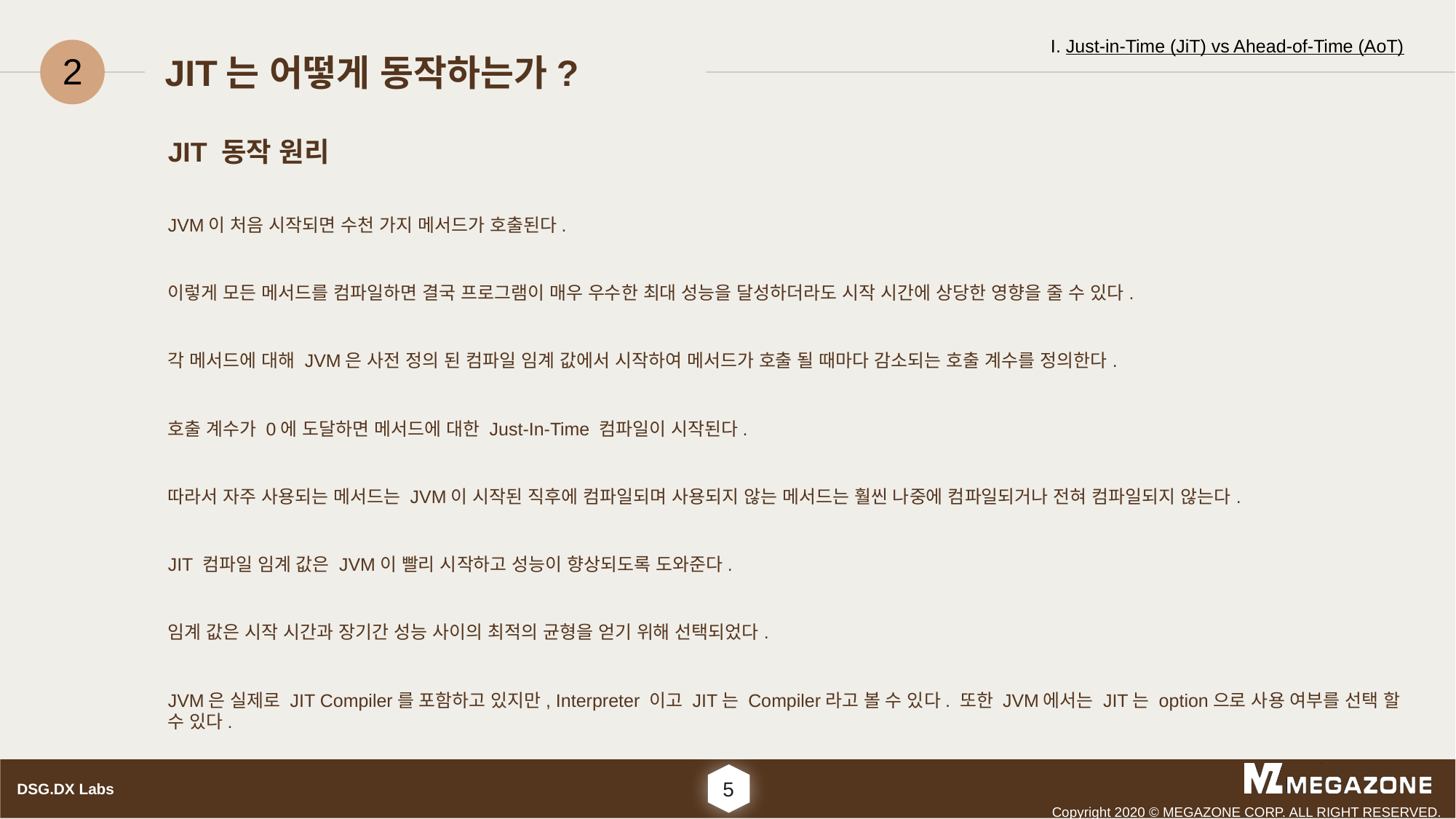

# I. Just-in-Time (JiT) vs Ahead-of-Time (AoT)
2
JIT는 어떻게 동작하는가?
JIT 동작 원리

JVM이 처음 시작되면 수천 가지 메서드가 호출된다.

이렇게 모든 메서드를 컴파일하면 결국 프로그램이 매우 우수한 최대 성능을 달성하더라도 시작 시간에 상당한 영향을 줄 수 있다.

각 메서드에 대해 JVM은 사전 정의 된 컴파일 임계 값에서 시작하여 메서드가 호출 될 때마다 감소되는 호출 계수를 정의한다.

호출 계수가 0에 도달하면 메서드에 대한 Just-In-Time 컴파일이 시작된다.

따라서 자주 사용되는 메서드는 JVM이 시작된 직후에 컴파일되며 사용되지 않는 메서드는 훨씬 나중에 컴파일되거나 전혀 컴파일되지 않는다.

JIT 컴파일 임계 값은 JVM이 빨리 시작하고 성능이 향상되도록 도와준다.

임계 값은 시작 시간과 장기간 성능 사이의 최적의 균형을 얻기 위해 선택되었다.

JVM은 실제로 JIT Compiler를 포함하고 있지만, Interpreter 이고 JIT는 Compiler라고 볼 수 있다. 또한 JVM에서는 JIT는 option으로 사용 여부를 선택 할 수 있다.